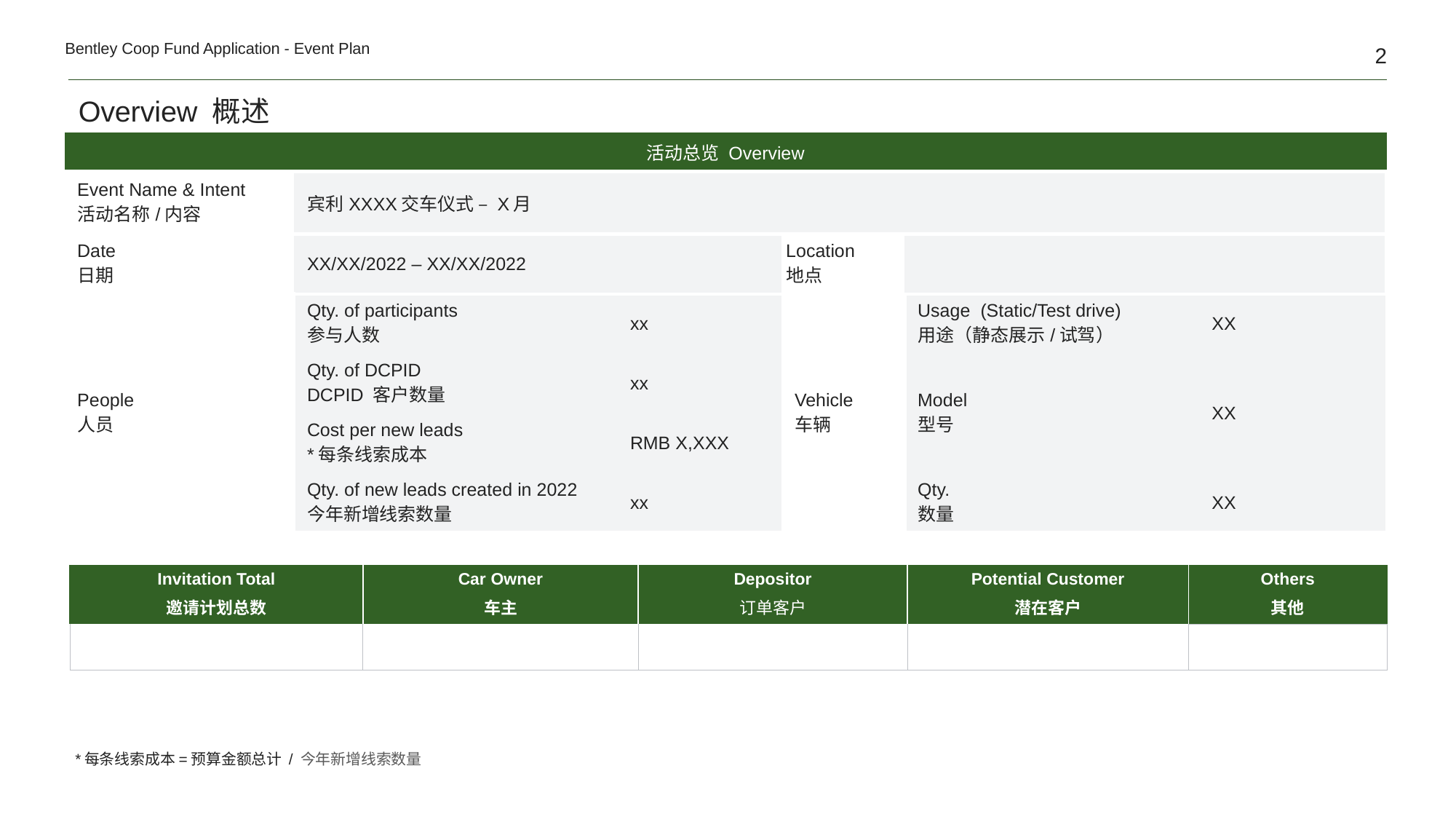

2
Bentley Coop Fund Application - Event Plan
# Overview 概述
| 活动总览 Overview |  |  |  |  |  |
| --- | --- | --- | --- | --- | --- |
| Event Name & Intent 活动名称/内容 | 宾利XXXX交车仪式 – X月 |  |  |  |  |
| Date 日期 | XX/XX/2022 – XX/XX/2022 |  | Location 地点 |  |  |
| People 人员 | Qty. of participants 参与人数 | xx | Vehicle 车辆 | Usage (Static/Test drive) 用途（静态展示/试驾） | XX |
|  | Qty. of DCPID DCPID 客户数量 | xx |  | Model 型号 | XX |
|  | Cost per new leads \*每条线索成本 | RMB X,XXX |  |  |  |
|  | Qty. of new leads created in 2022 今年新增线索数量 | xx |  | Qty. 数量 | XX |
| Invitation Total 邀请计划总数 | Car Owner 车主 | Depositor 订单客户 | Potential Customer 潜在客户 | Others 其他 |
| --- | --- | --- | --- | --- |
|  |  |  |  |  |
*每条线索成本=预算金额总计 / 今年新增线索数量